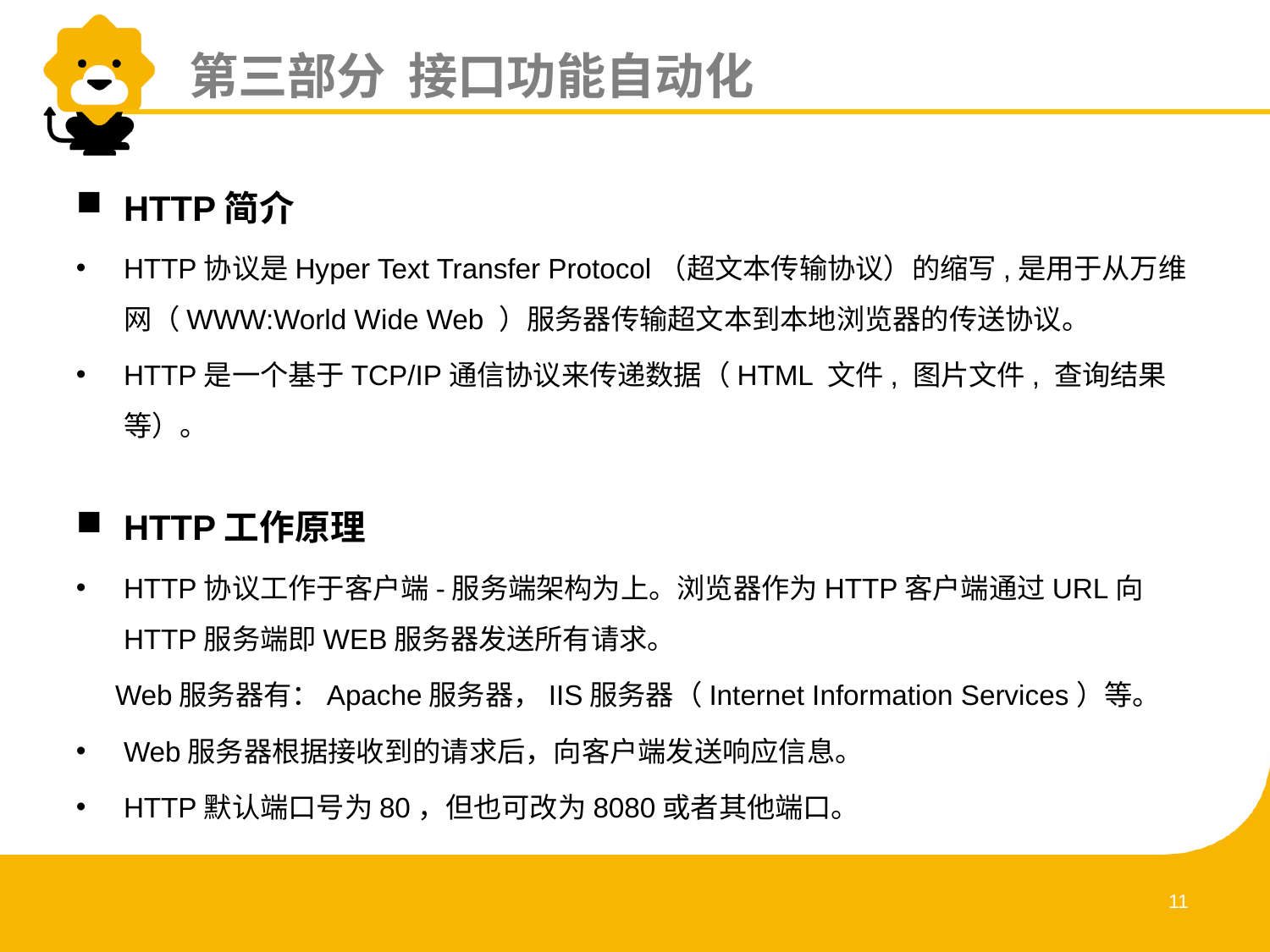

第三部分  接口功能自动化
HTTP简介
HTTP协议是Hyper Text Transfer Protocol（超文本传输协议）的缩写,是用于从万维网（WWW:World Wide Web ）服务器传输超文本到本地浏览器的传送协议。
HTTP是一个基于TCP/IP通信协议来传递数据（HTML 文件, 图片文件, 查询结果等）。

HTTP工作原理
HTTP协议工作于客户端-服务端架构为上。浏览器作为HTTP客户端通过URL向HTTP服务端即WEB服务器发送所有请求。
     Web服务器有：Apache服务器，IIS服务器（Internet Information Services）等。
Web服务器根据接收到的请求后，向客户端发送响应信息。
HTTP默认端口号为80，但也可改为8080或者其他端口。